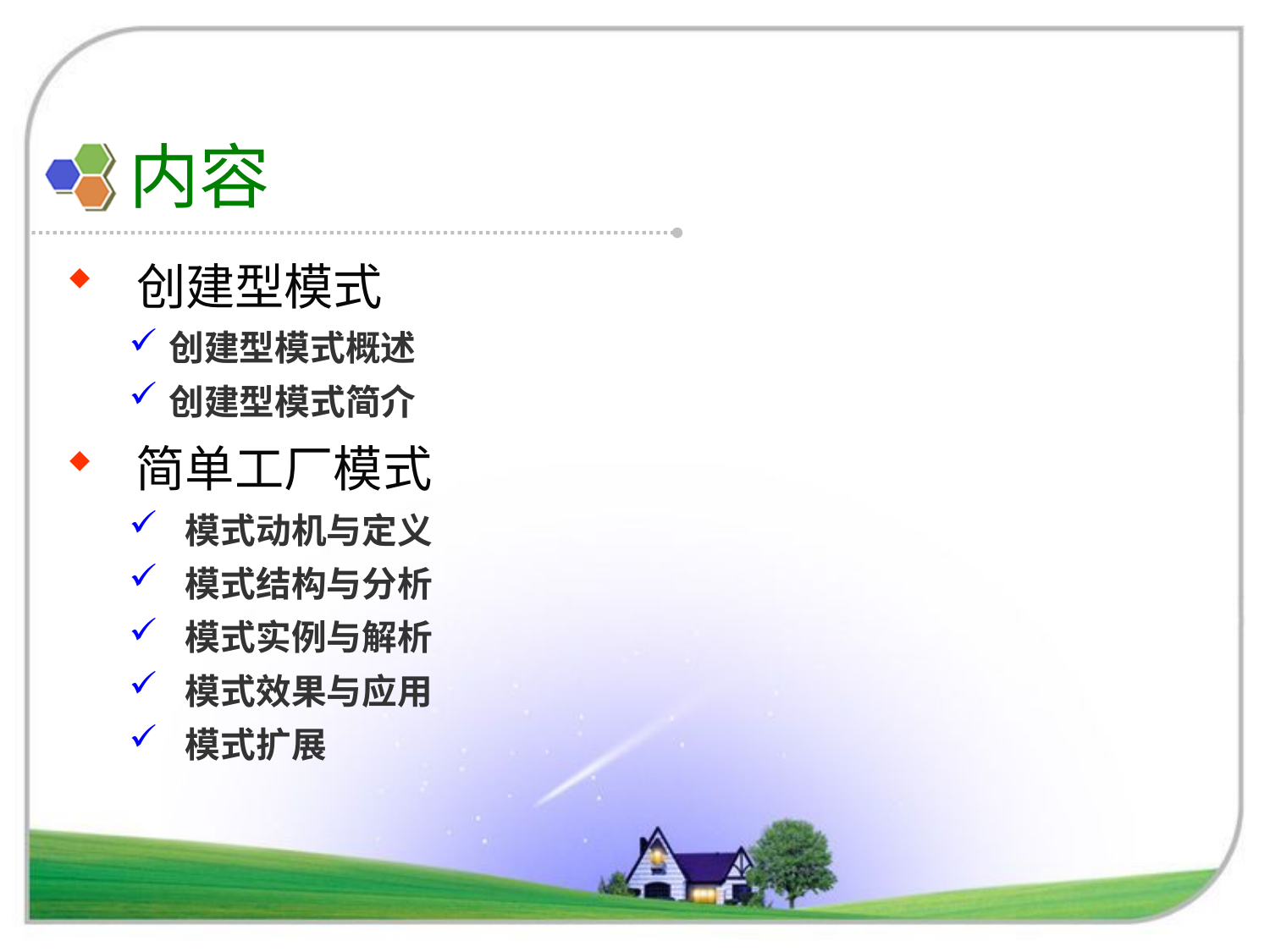

# 内容
 创建型模式
创建型模式概述
创建型模式简介
 简单工厂模式
 模式动机与定义
 模式结构与分析
 模式实例与解析
 模式效果与应用
 模式扩展